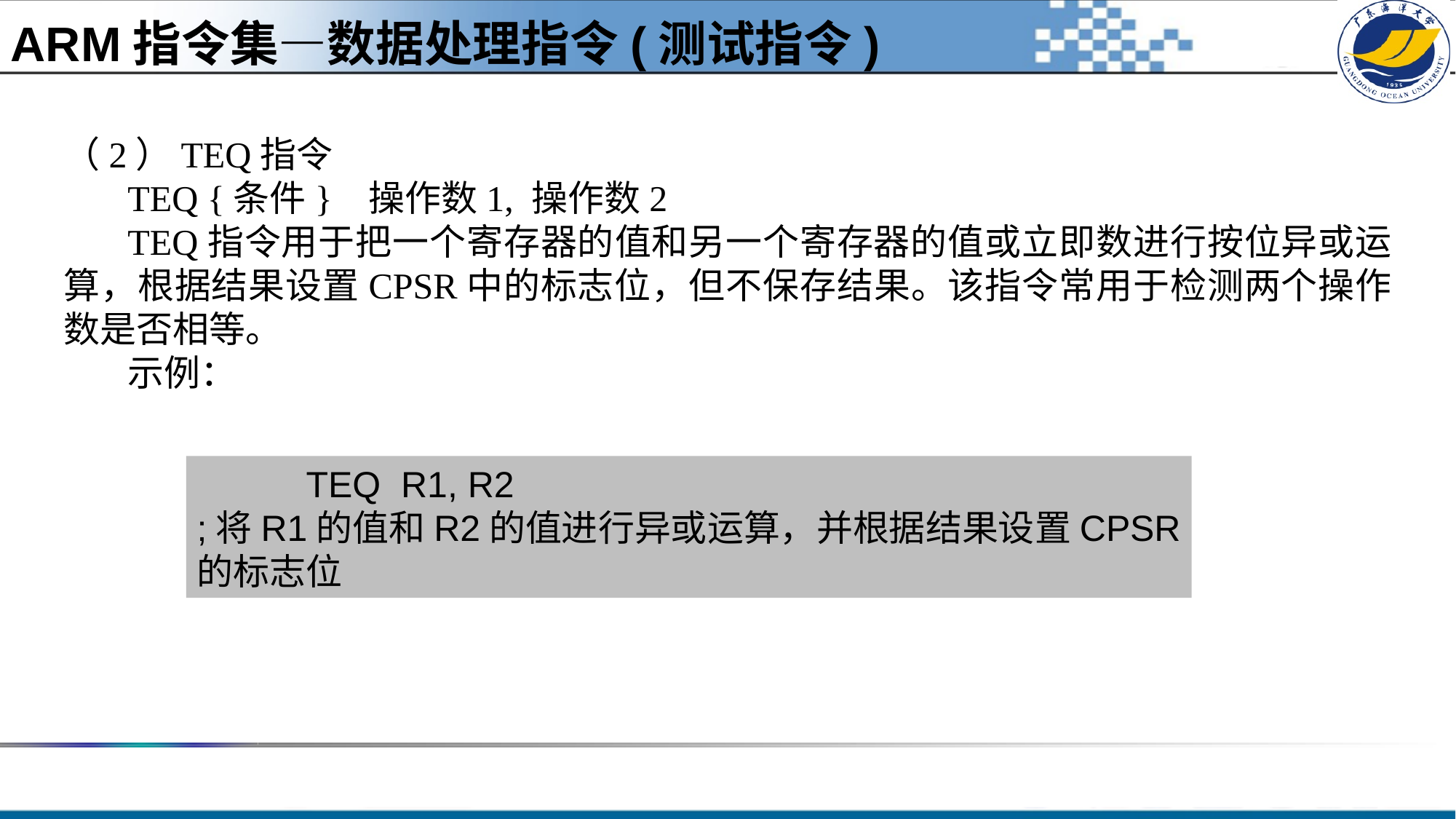

ARM指令集—数据处理指令(测试指令)
（2）TEQ指令
TEQ {条件}   操作数1, 操作数2
TEQ指令用于把一个寄存器的值和另一个寄存器的值或立即数进行按位异或运算，根据结果设置CPSR中的标志位，但不保存结果。该指令常用于检测两个操作数是否相等。
示例：
	TEQ  R1, R2
;将R1的值和R2的值进行异或运算，并根据结果设置CPSR的标志位
61